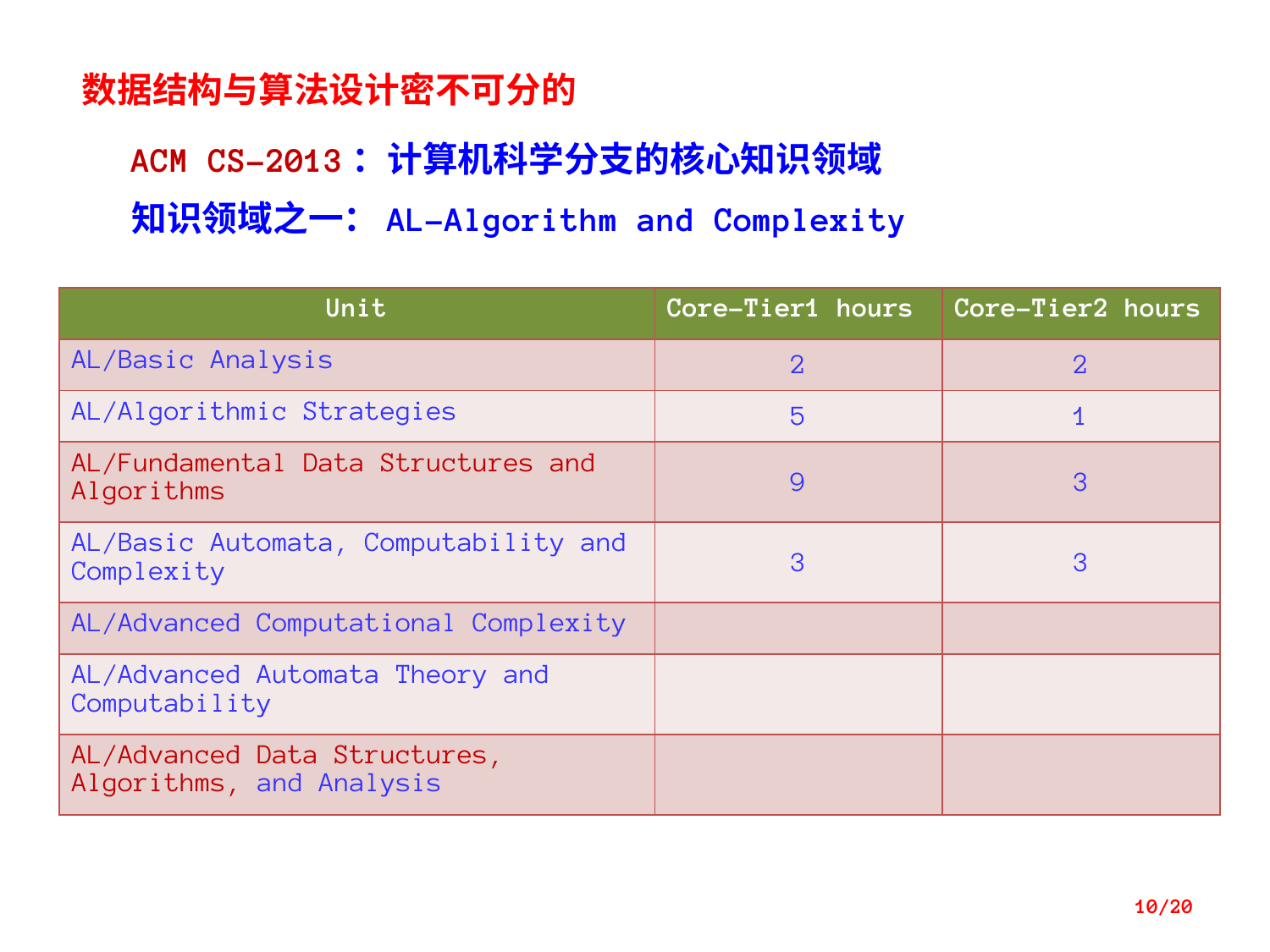

数据结构与算法设计密不可分的
ACM CS-2013：计算机科学分支的核心知识领域
知识领域之一：AL-Algorithm and Complexity
| Unit | Core-Tier1 hours | Core-Tier2 hours |
| --- | --- | --- |
| AL/Basic Analysis | 2 | 2 |
| AL/Algorithmic Strategies | 5 | 1 |
| AL/Fundamental Data Structures and Algorithms | 9 | 3 |
| AL/Basic Automata, Computability and Complexity | 3 | 3 |
| AL/Advanced Computational Complexity |  |  |
| AL/Advanced Automata Theory and Computability |  |  |
| AL/Advanced Data Structures, Algorithms, and Analysis |  |  |
10/20